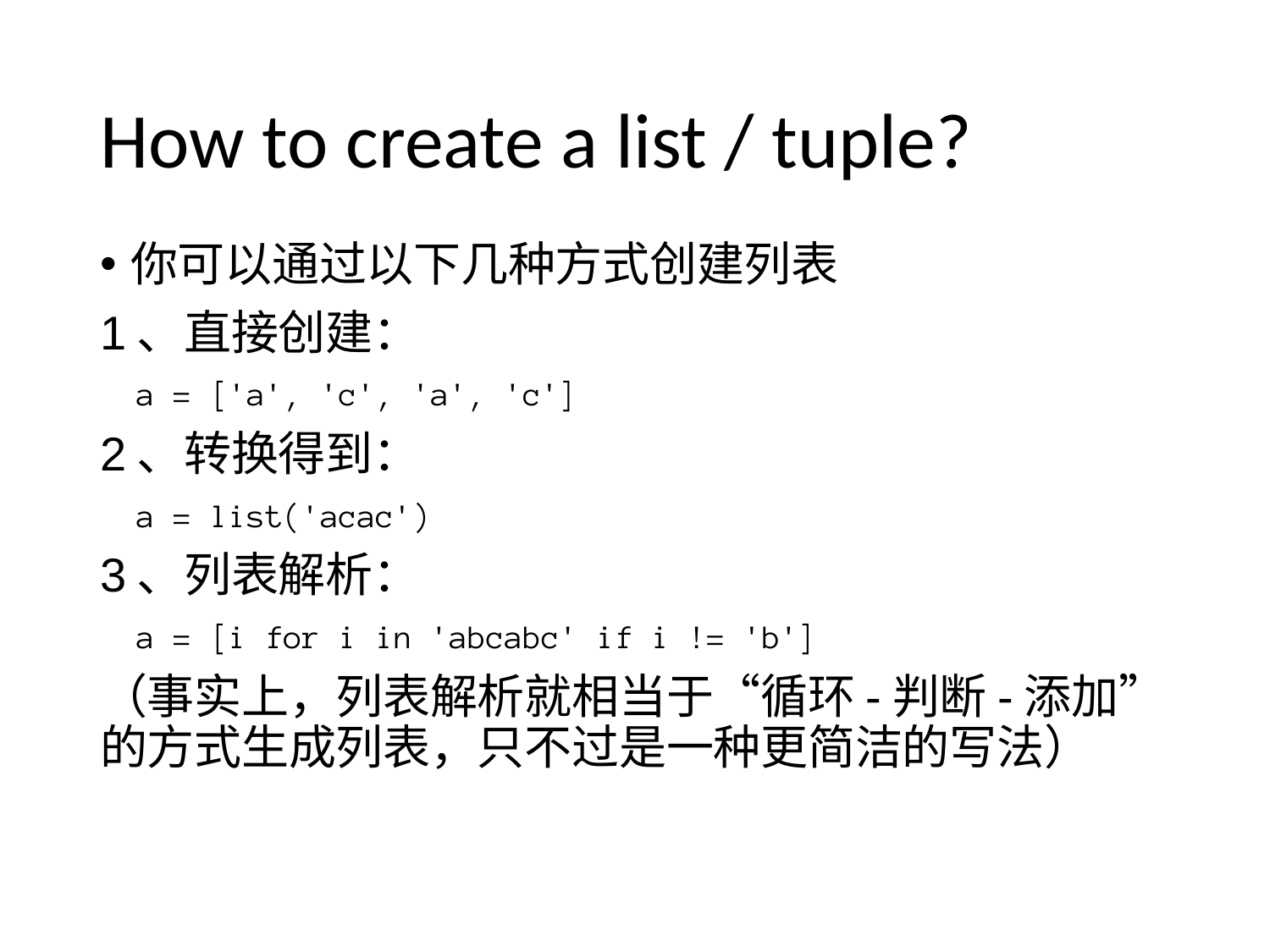

# How to create a list / tuple?
你可以通过以下几种方式创建列表
1、直接创建：
  a = ['a', 'c', 'a', 'c']
2、转换得到：
  a = list('acac')
3、列表解析：
  a = [i for i in 'abcabc' if i != 'b']
（事实上，列表解析就相当于“循环-判断-添加”的方式生成列表，只不过是一种更简洁的写法）